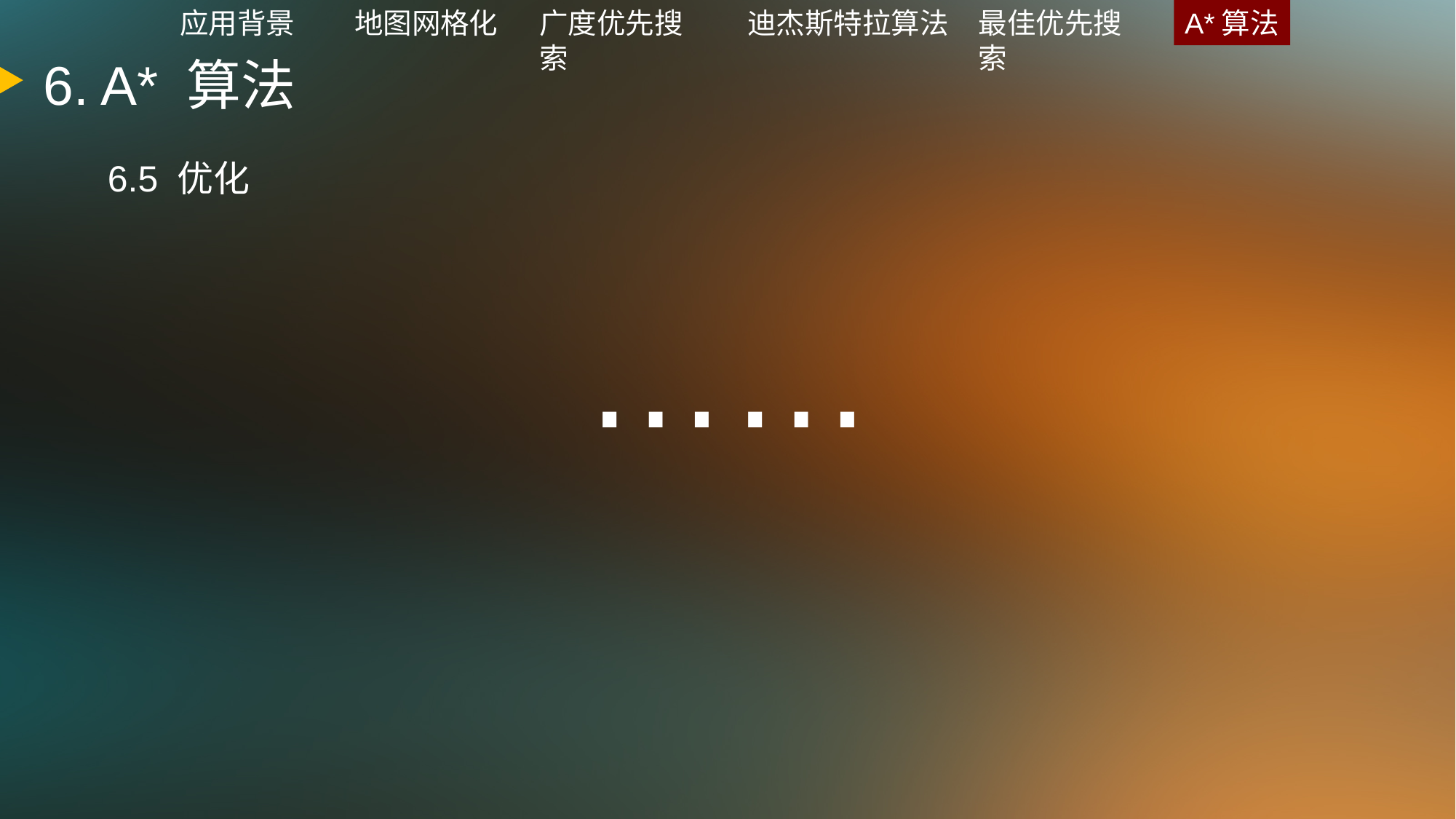

应用背景
地图网格化
广度优先搜索
迪杰斯特拉算法
最佳优先搜索
A*算法
6. A* 算法

6.5 优化
……